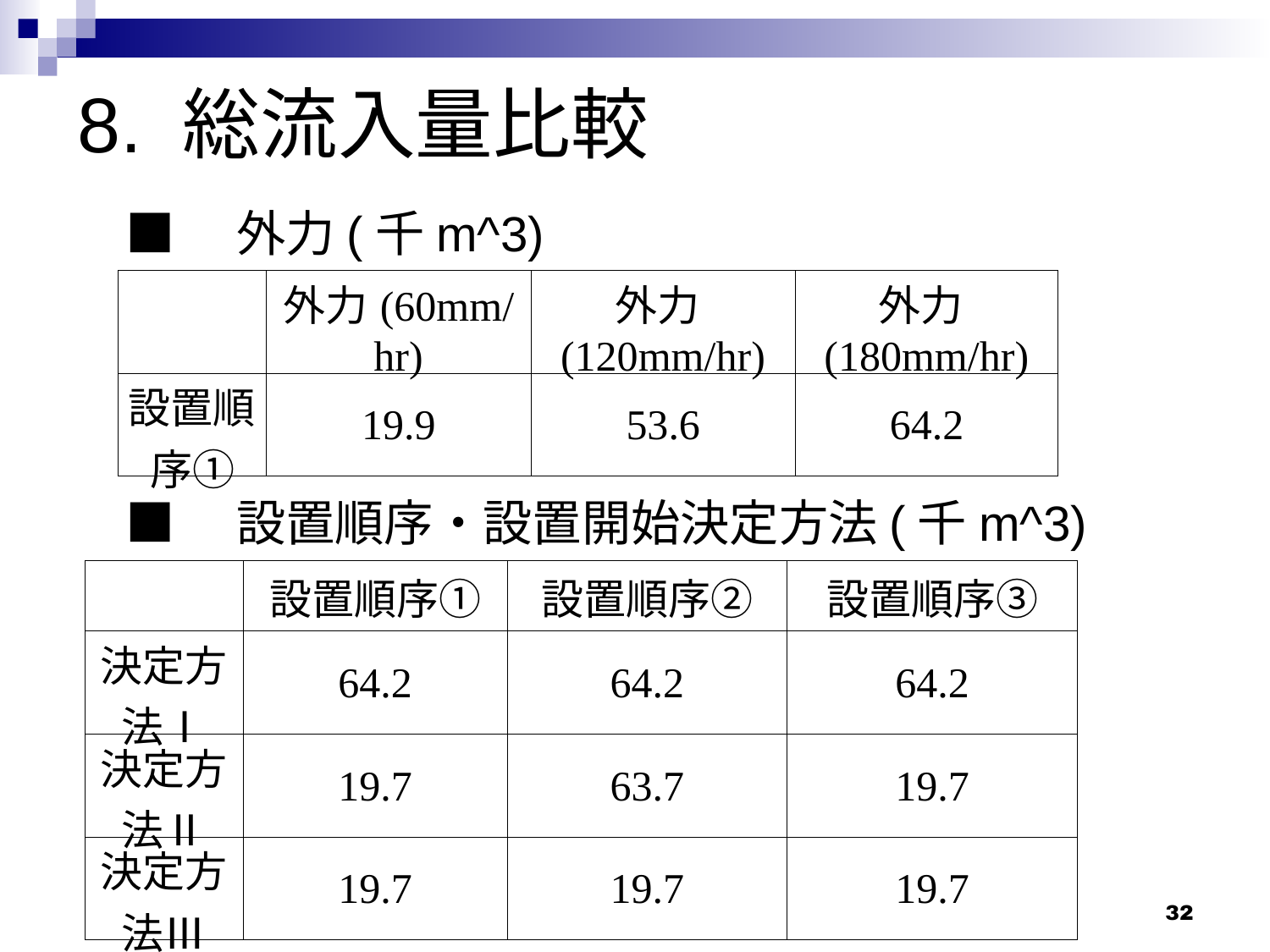

# 8. 総流入量比較
■　外力(千m^3)
|  | 外力(60mm/hr) | 外力(120mm/hr) | 外力(180mm/hr) |
| --- | --- | --- | --- |
| 設置順序① | 19.9 | 53.6 | 64.2 |
■　設置順序・設置開始決定方法(千m^3)
|  | 設置順序① | 設置順序② | 設置順序③ |
| --- | --- | --- | --- |
| 決定方法Ⅰ | 64.2 | 64.2 | 64.2 |
| 決定方法Ⅱ | 19.7 | 63.7 | 19.7 |
| 決定方法Ⅲ | 19.7 | 19.7 | 19.7 |
32